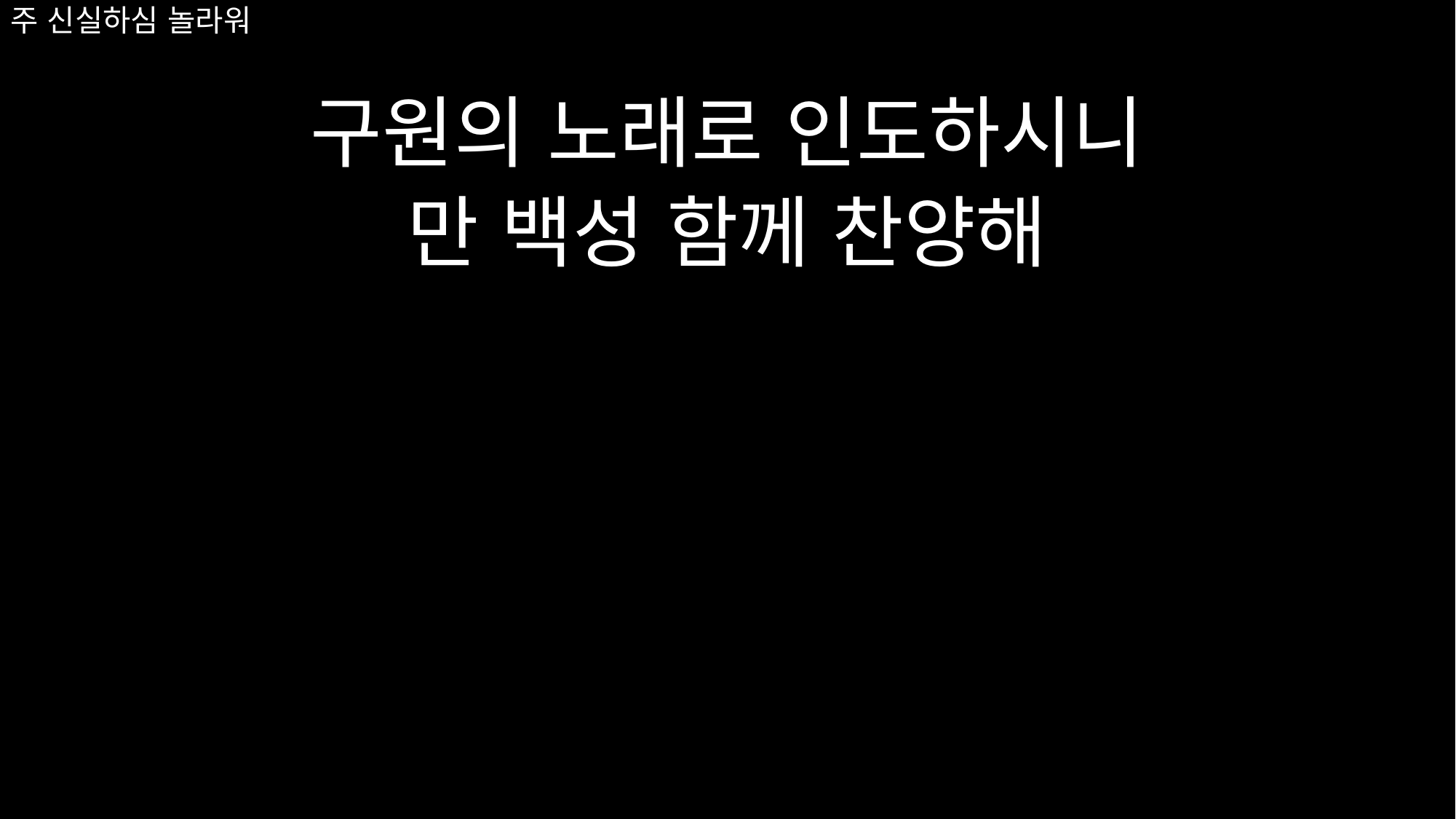

# 주 신실하심 놀라워
구원의 노래로 인도하시니
만 백성 함께 찬양해